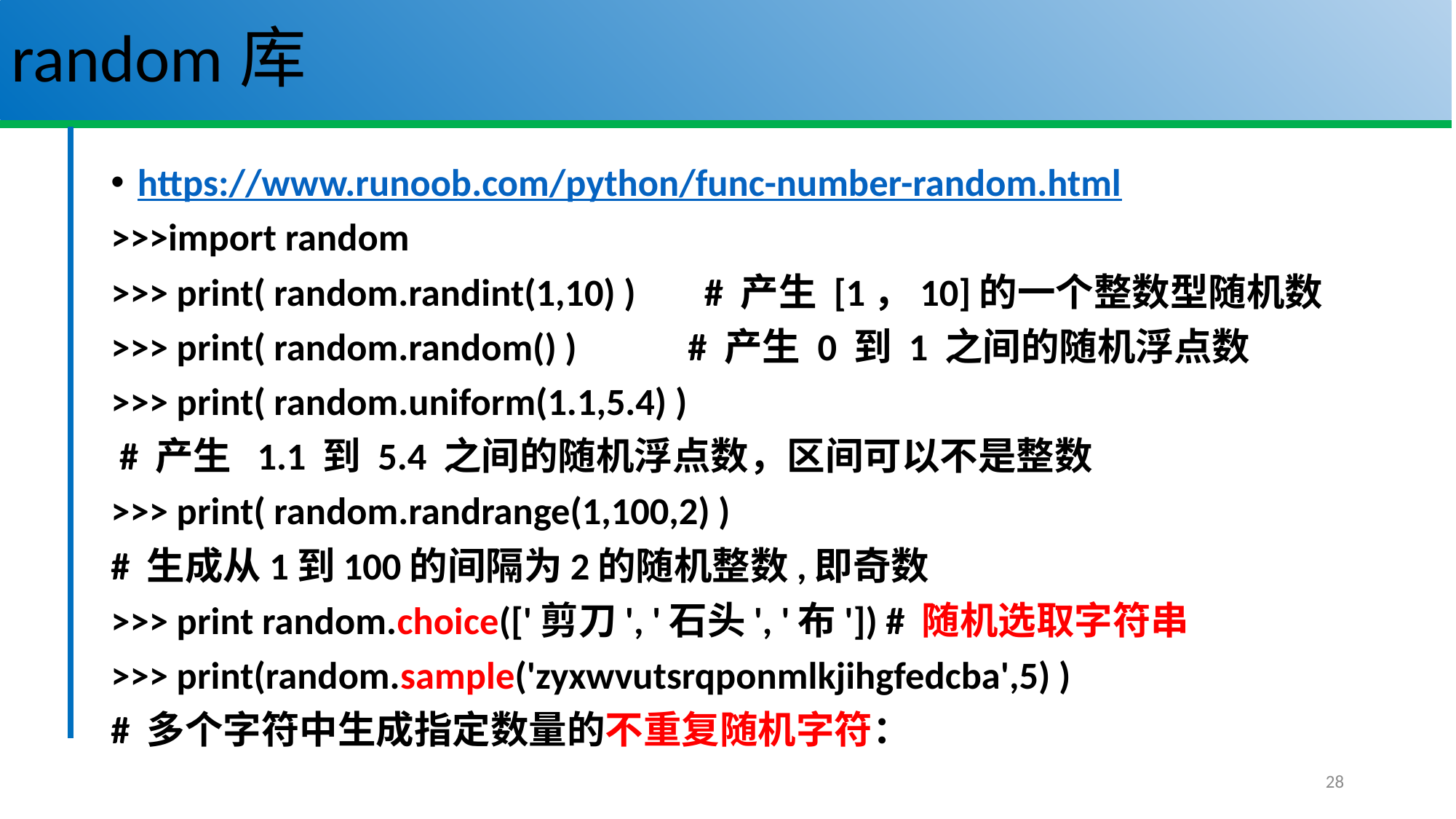

# random库
https://www.runoob.com/python/func-number-random.html
>>>import random
>>> print( random.randint(1,10) )        # 产生 [1，10]的一个整数型随机数
>>> print( random.random() )             # 产生 0 到 1 之间的随机浮点数
>>> print( random.uniform(1.1,5.4) )
 # 产生  1.1 到 5.4 之间的随机浮点数，区间可以不是整数
>>> print( random.randrange(1,100,2) )
# 生成从1到100的间隔为2的随机整数,即奇数
>>> print random.choice(['剪刀', '石头', '布']) # 随机选取字符串
>>> print(random.sample('zyxwvutsrqponmlkjihgfedcba',5) )
# 多个字符中生成指定数量的不重复随机字符：

28